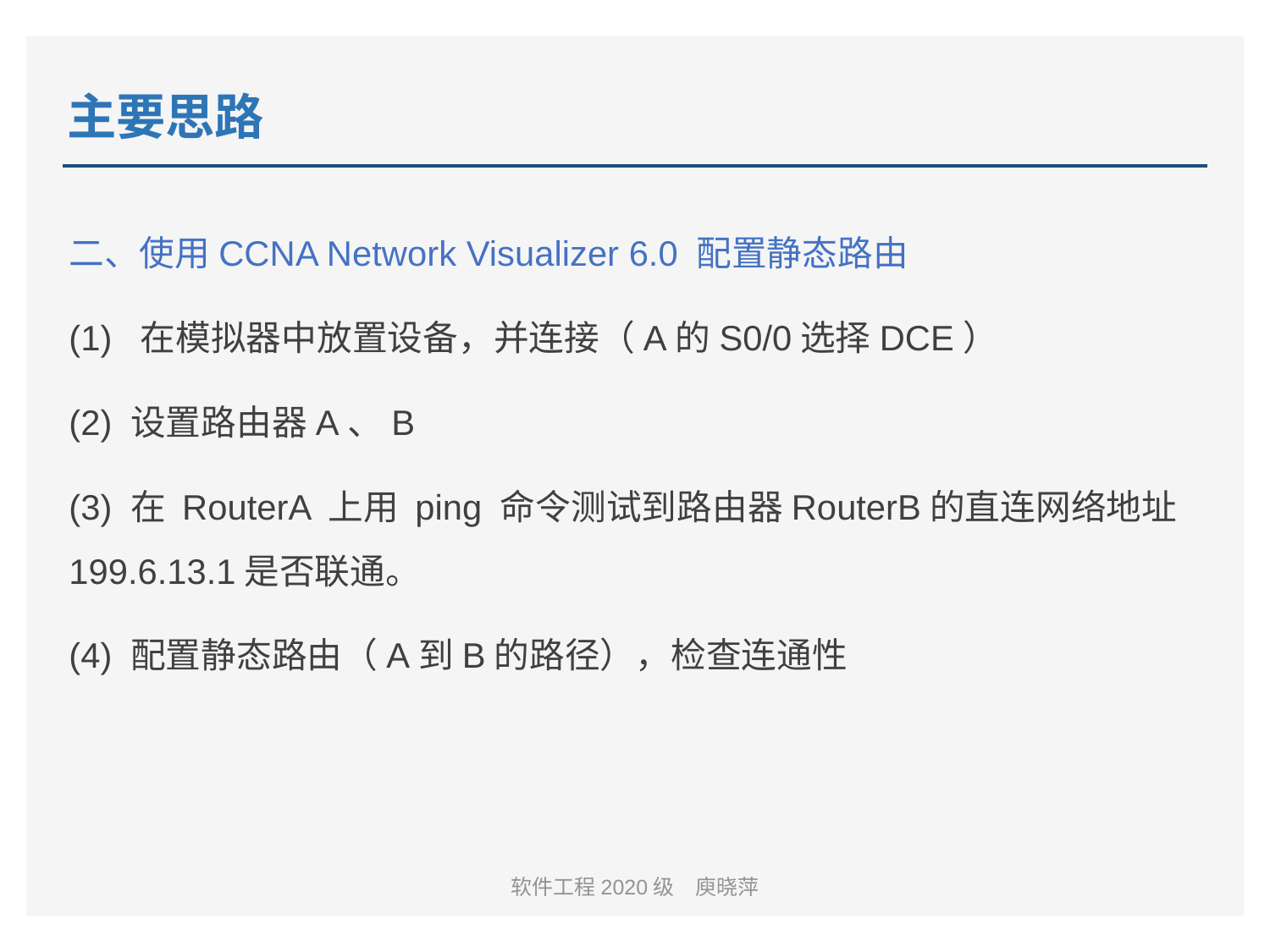

# 主要思路
二、使用CCNA Network Visualizer 6.0 配置静态路由
(1)  在模拟器中放置设备，并连接（A的S0/0选择DCE）
(2) 设置路由器A、B
(3) 在 RouterA 上用 ping 命令测试到路由器RouterB的直连网络地址199.6.13.1是否联通。
(4) 配置静态路由（A到B的路径），检查连通性

软件工程2020级　庾晓萍
5